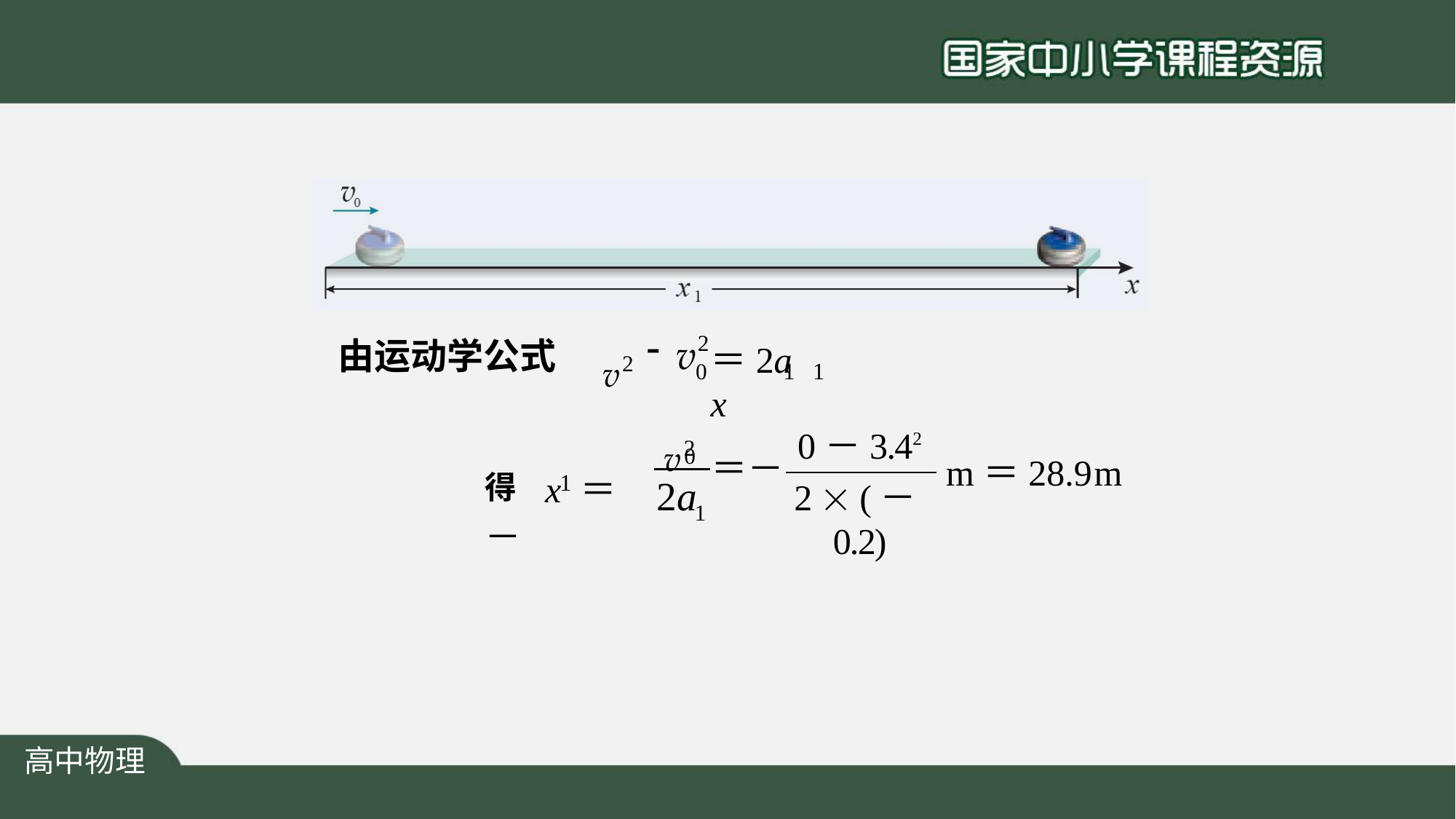

v2
2
v
由运动学公式
＝2a x
1	1
0
v2
0－3.42
2 × (－0.2)
0
＝－
得	x ＝－
m＝28.9	m
1
2a

1
高中物理